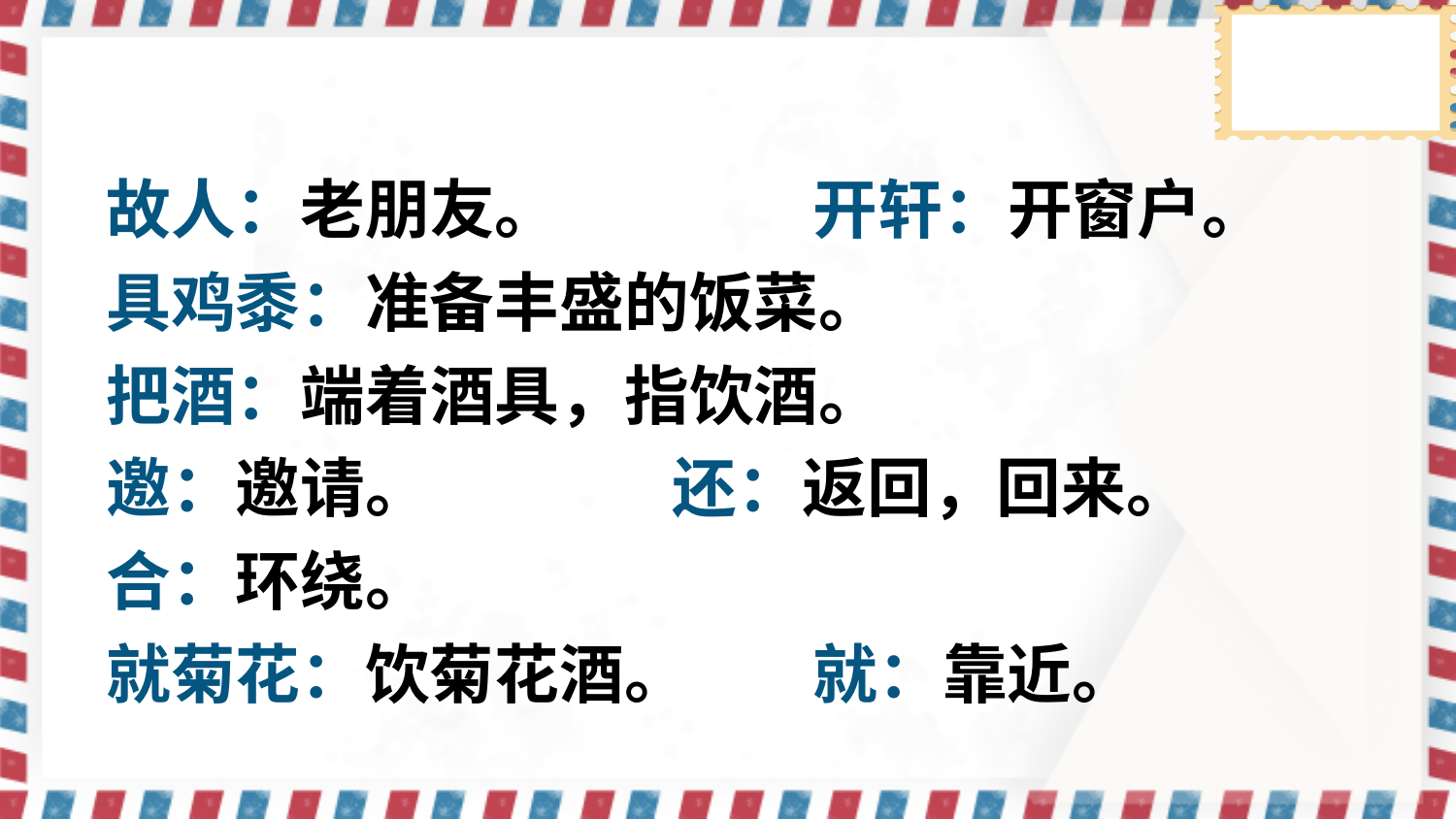

故人：老朋友。 　　　   开轩：开窗户。
具鸡黍：准备丰盛的饭菜。
把酒：端着酒具，指饮酒。
邀：邀请。 　           还：返回，回来。
合：环绕。
就菊花：饮菊花酒。 　   就：靠近。